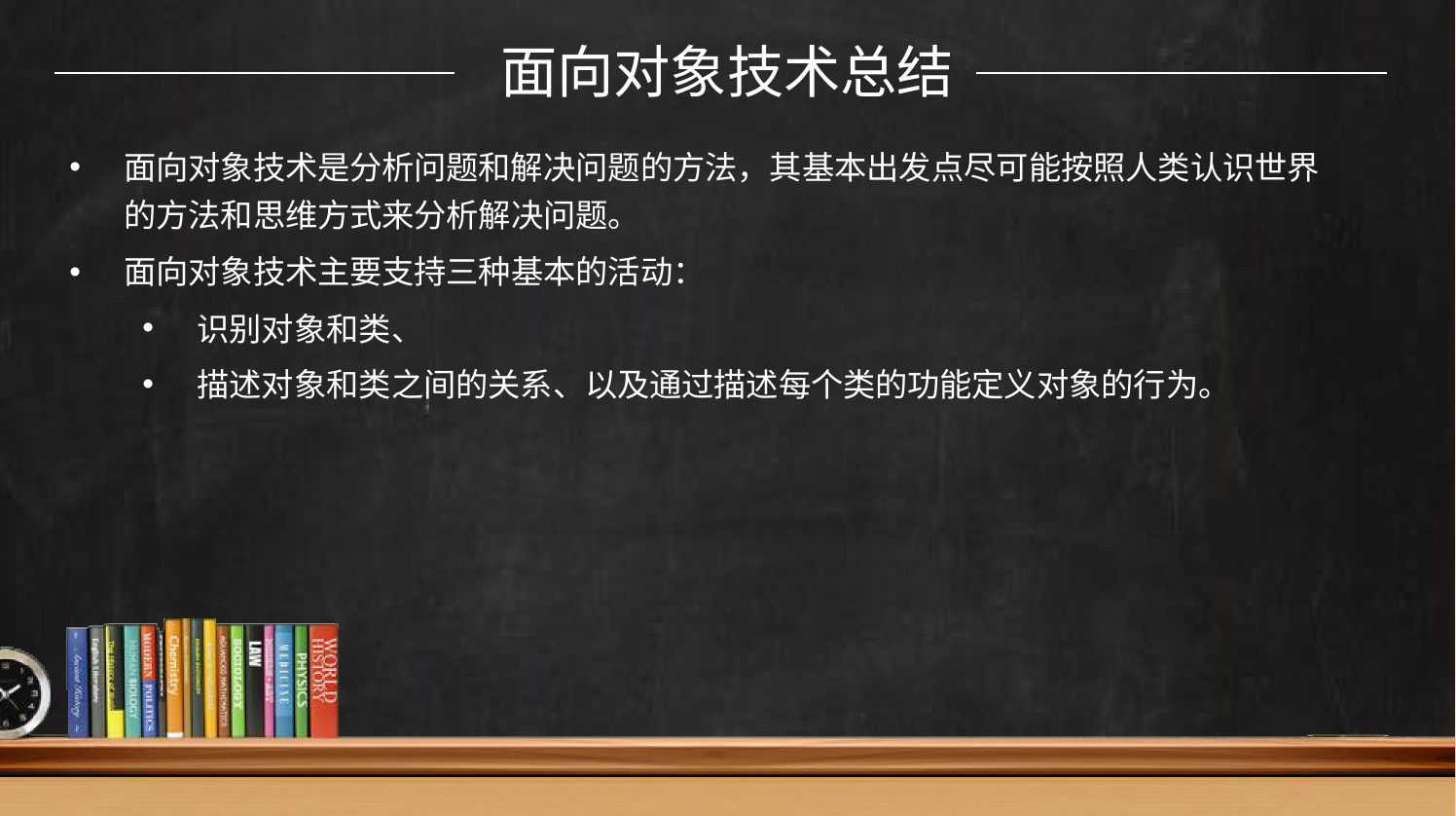

# 面向对象技术总结

面向对象技术是分析问题和解决问题的方法，其基本出发点尽可能按照人类认识世界
的方法和思维方式来分析解决问题。
面向对象技术主要支持三种基本的活动：
识别对象和类、
描述对象和类之间的关系、以及通过描述每个类的功能定义对象的行为。